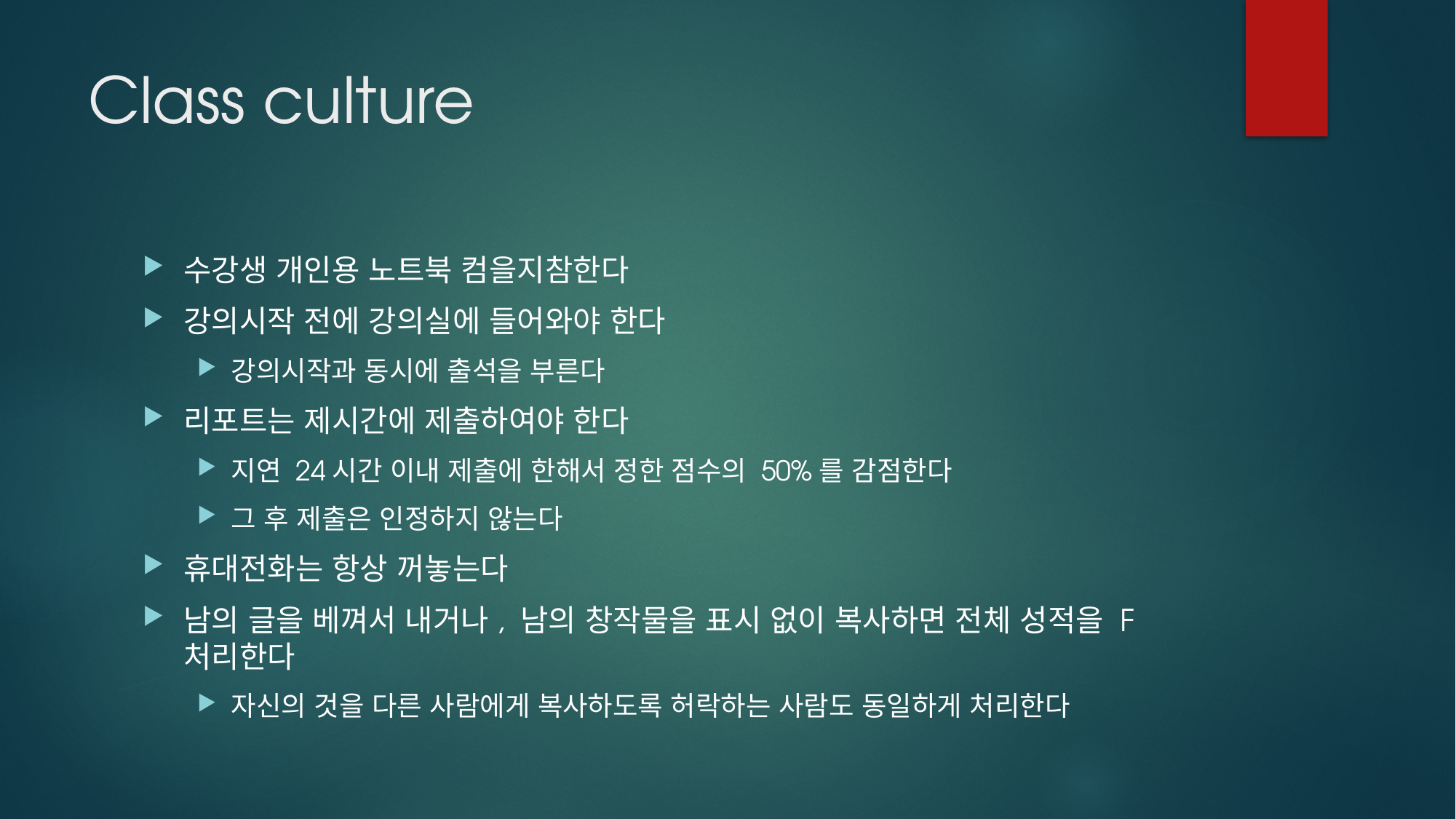

# Class culture
수강생 개인용 노트북 컴을지참한다
강의시작 전에 강의실에 들어와야 한다
강의시작과 동시에 출석을 부른다
리포트는 제시간에 제출하여야 한다
지연 24시간 이내 제출에 한해서 정한 점수의 50%를 감점한다
그 후 제출은 인정하지 않는다
휴대전화는 항상 꺼놓는다
남의 글을 베껴서 내거나, 남의 창작물을 표시 없이 복사하면 전체 성적을 F처리한다
자신의 것을 다른 사람에게 복사하도록 허락하는 사람도 동일하게 처리한다